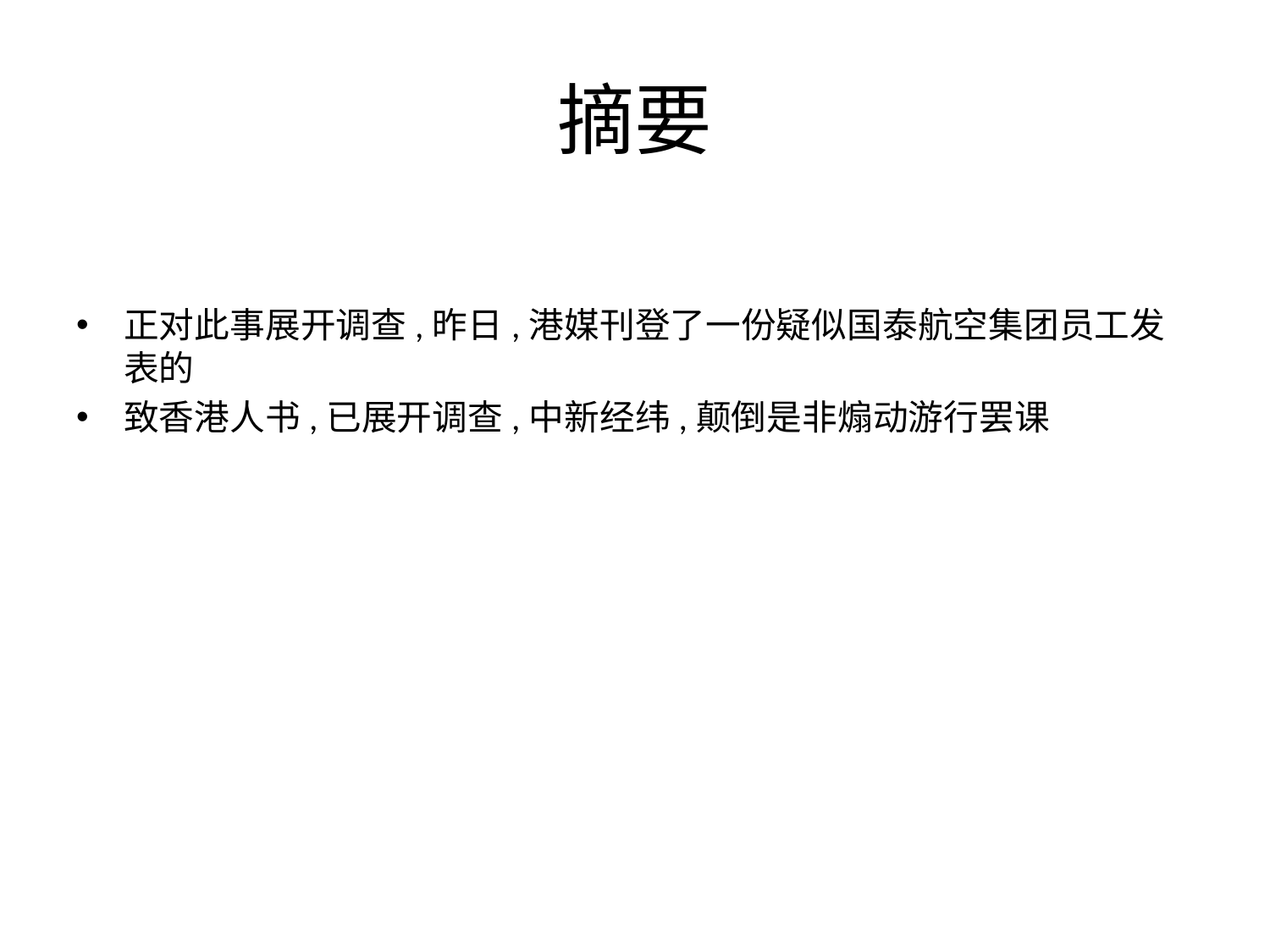

# 摘要

正对此事展开调查,昨日,港媒刊登了一份疑似国泰航空集团员工发表的
致香港人书,已展开调查,中新经纬,颠倒是非煽动游行罢课